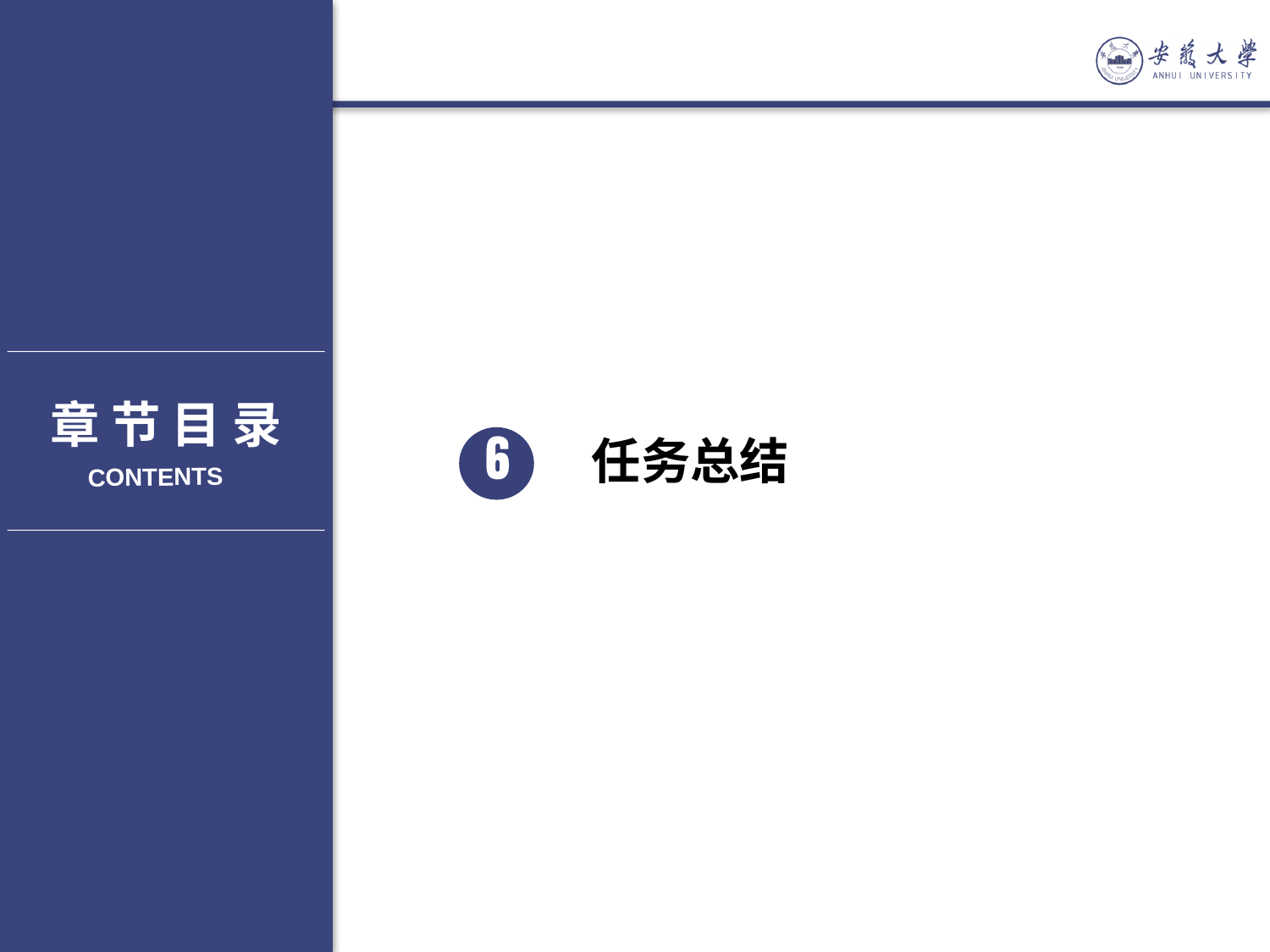

章 节 目 录
6

  任务总结
CONTENTS